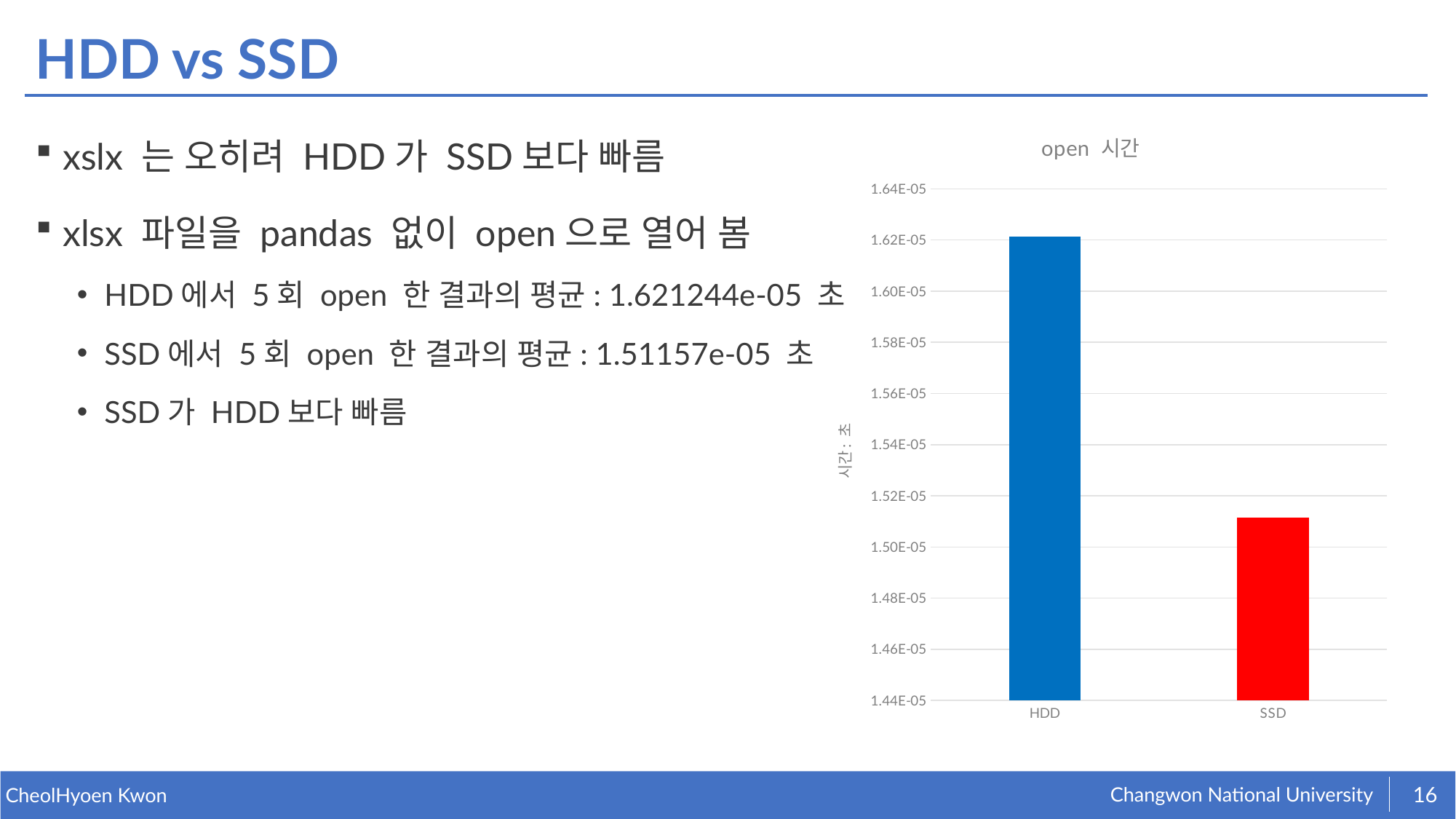

# HDD vs SSD
xslx 는 오히려 HDD가 SSD보다 빠름
xlsx 파일을 pandas 없이 open으로 열어 봄
HDD에서 5회 open 한 결과의 평균: 1.621244e-05 초
SSD에서 5회 open 한 결과의 평균: 1.51157e-05 초
SSD가 HDD보다 빠름

### Chart: open 시간

| Category |  |
|---|---|
| HDD | 1.621244e-05 |
| SSD | 1.51157e-05 |

### Chart: open 시간

| Category |
|---|
16